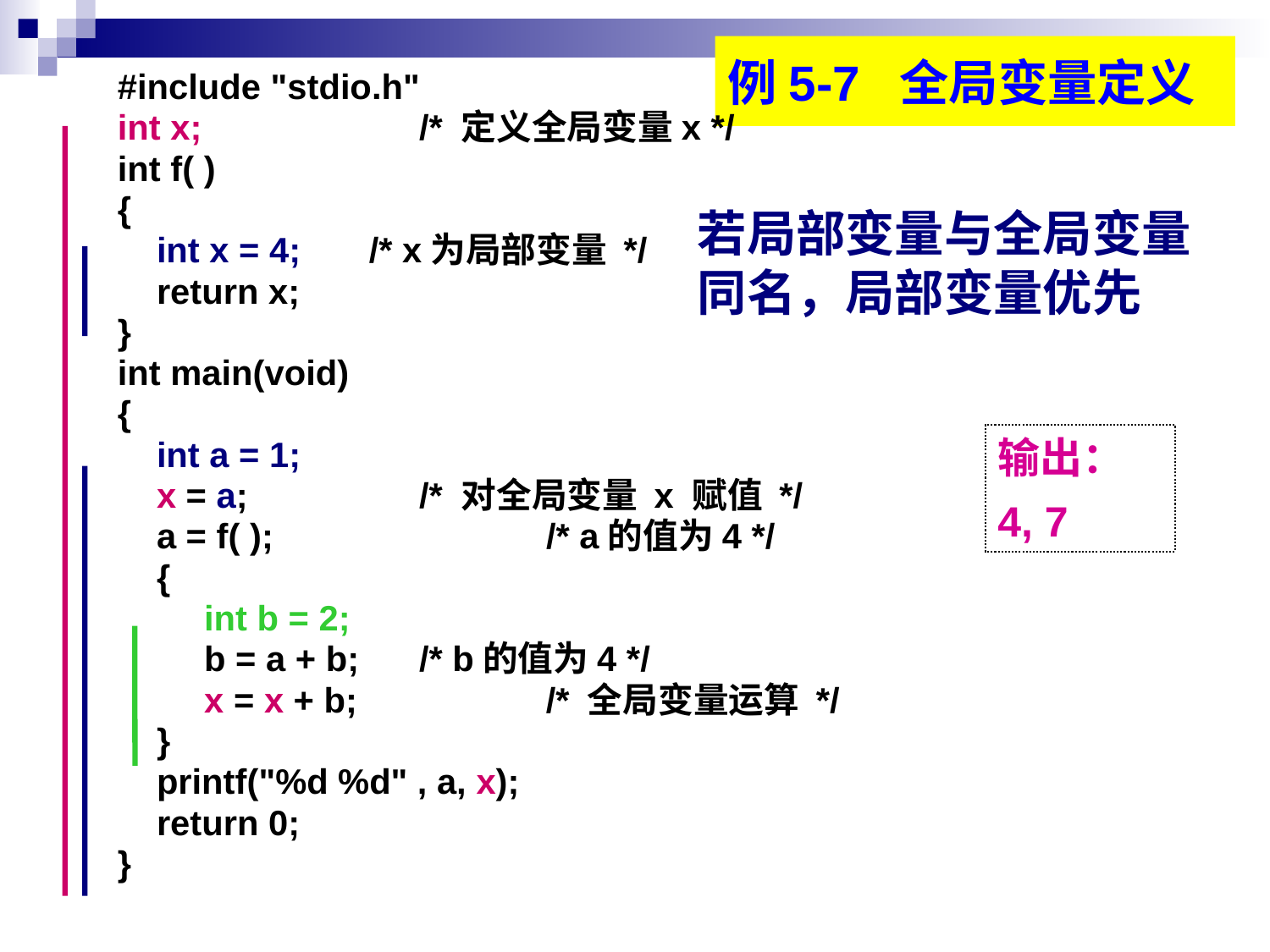

# 例5-7  全局变量定义
#include "stdio.h"
int x;	   	/* 定义全局变量x */
int f( )
{
    int x = 4;       /* x为局部变量 */
    return x;
}
int main(void)
{
    int a = 1;
    x = a;   	     	/* 对全局变量 x 赋值 */
    a = f( );  	   	/* a的值为4 */
    {
  	    int b = 2;
    	    b = a + b;   	/* b的值为4 */
	    x = x + b;	             /* 全局变量运算 */
    }
    printf("%d %d" , a, x);
    return 0;
}

若局部变量与全局变量同名，局部变量优先

输出：
4, 7